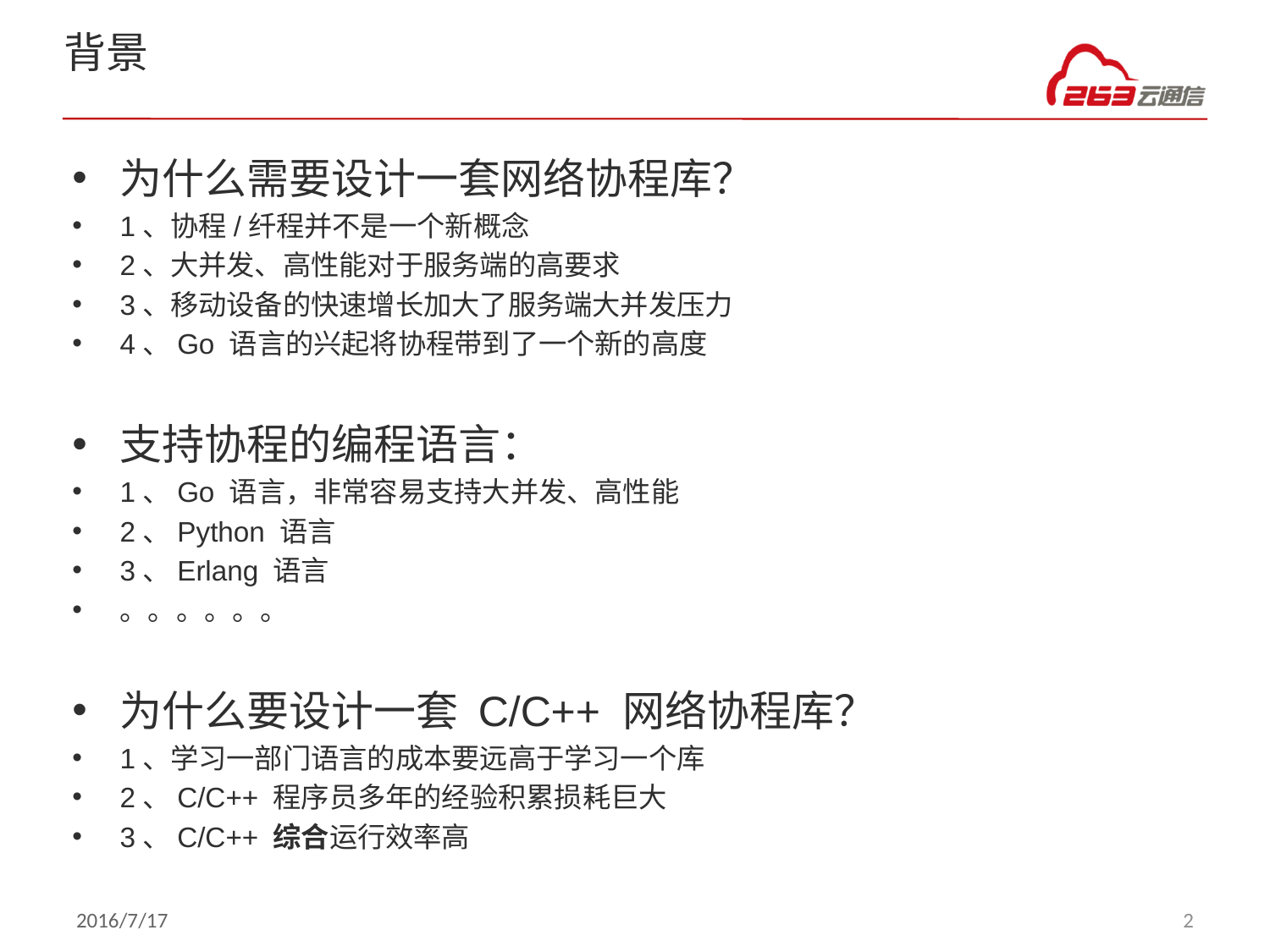

# 背景
为什么需要设计一套网络协程库？
1、协程/纤程并不是一个新概念
2、大并发、高性能对于服务端的高要求
3、移动设备的快速增长加大了服务端大并发压力
4、Go 语言的兴起将协程带到了一个新的高度

支持协程的编程语言：
1、Go 语言，非常容易支持大并发、高性能
2、Python 语言
3、Erlang 语言
。。。。。。

为什么要设计一套 C/C++ 网络协程库？
1、学习一部门语言的成本要远高于学习一个库
2、C/C++ 程序员多年的经验积累损耗巨大
3、C/C++ 综合运行效率高